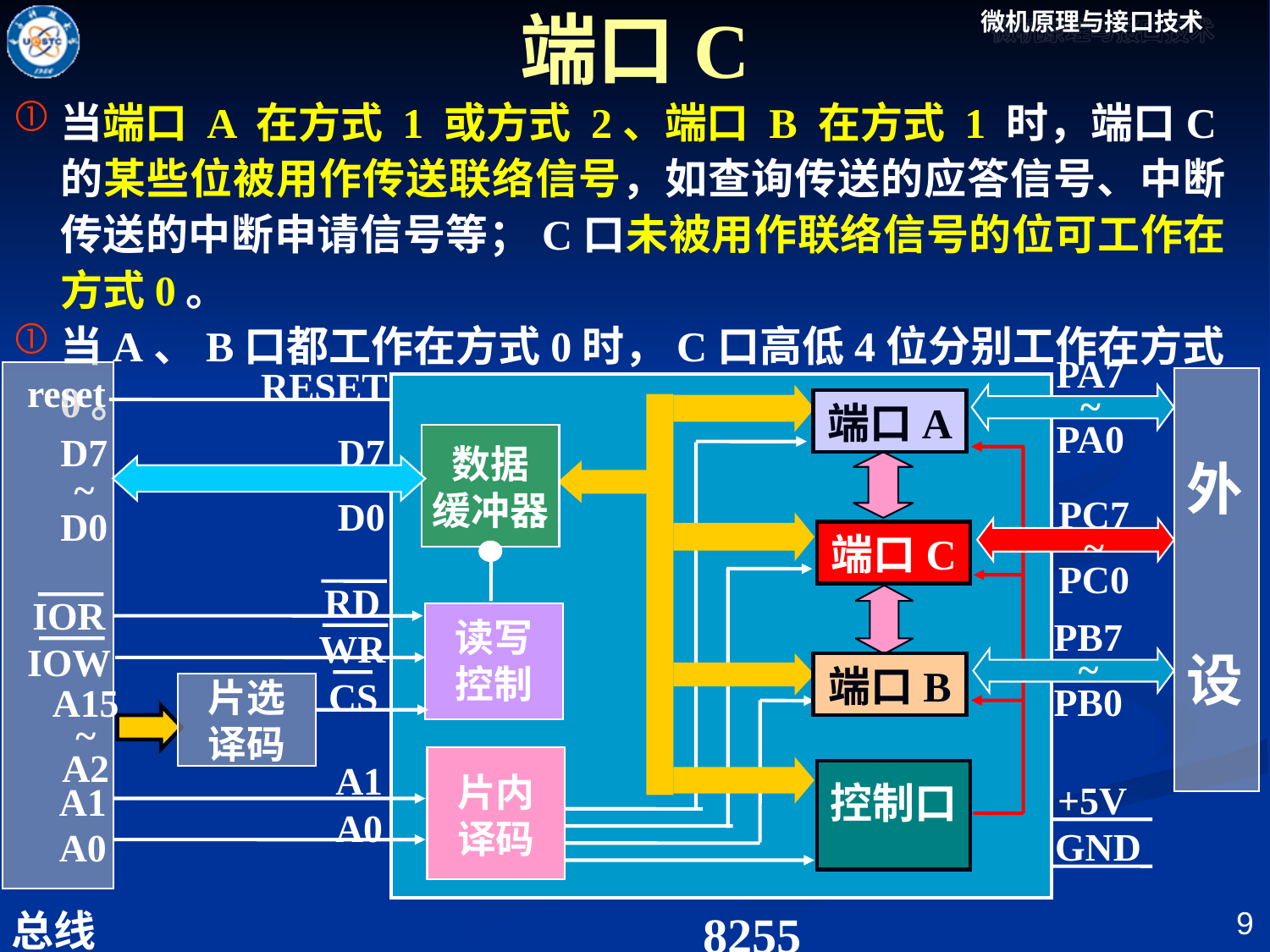

端口C
当端口 A 在方式 1 或方式 2、端口 B 在方式 1 时，端口C的某些位被用作传送联络信号，如查询传送的应答信号、中断传送的中断申请信号等；C口未被用作联络信号的位可工作在方式0。
当A、B口都工作在方式0时，C口高低4位分别工作在方式0。

RESET
PA7
~
PA0

外

设

reset

端口A

数据
缓冲器
D7
~
D0
D7
~
D0

PC7
~
PC0

端口C

RD
WR

IOR
IOW

读写
控制

PB7
~
PB0

端口B

CS

片选
译码
A15
~
A2

片内
译码
A1
A0

控制口

 +5V
A1
A0

GND

总线
8255